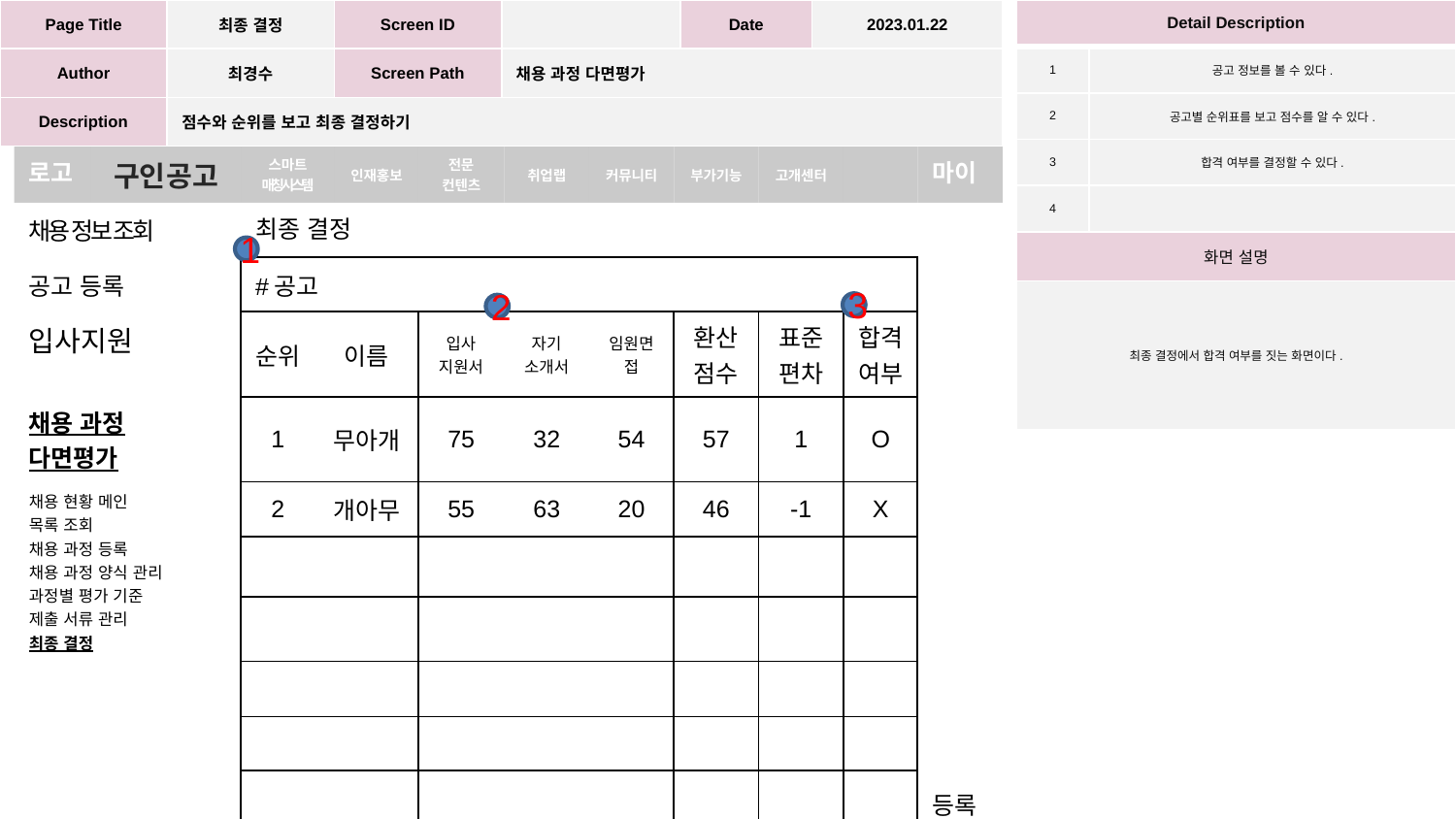

| Page Title | 최종 결정 | Screen ID |  | Date | 2023.01.22 |
| --- | --- | --- | --- | --- | --- |
| Author | 최경수 | Screen Path | 채용 과정 다면평가 |  |  |
| Description | 점수와 순위를 보고 최종 결정하기 |  |  |  |  |
| Detail Description |  |
| --- | --- |
| 1 | 공고 정보를 볼 수 있다. |
| 2 | 공고별 순위표를 보고 점수를 알 수 있다. |
| 3 | 합격 여부를 결정할 수 있다. |
| 4 |  |
| 화면 설명 |  |
| 최종 결정에서 합격 여부를 짓는 화면이다. |  |
| 로고 | 구인공고 | 구인공고 | 스마트 매칭시스템 |  | 인재홍보 | 전문 컨텐츠 | 취업랩 | 커뮤니티 | 부가기능 | 고개센터 |  | 마이 |
| --- | --- | --- | --- | --- | --- | --- | --- | --- | --- | --- | --- | --- |
| 채용 정보 조회 |  |  | 최종 결정 |  |  |  |  |  |  |  |  |  |
| 공고 등록 |  |  | #공고 |  |  |  |  |  |  |  |  |  |
| 입사지원 |  |  | 순위 | 이름 | 이름 | 입사 지원서 | 자기 소개서 | 임원면접 | 환산 점수 | 표준편차 | 합격여부 |  |
| 채용 과정 다면평가 |  |  | 1 | 무아개 |  | 75 | 32 | 54 | 57 | 1 | O |  |
| 채용 현황 메인 목록 조회 채용 과정 등록 채용 과정 양식 관리 과정별 평가 기준 제출 서류 관리 최종 결정 |  |  | 2 | 개아무 |  | 55 | 63 | 20 | 46 | -1 | X |  |
|  |  |  |  |  |  |  |  |  |  |  |  |  |
|  |  |  |  |  |  |  |  |  |  |  |  |  |
|  |  |  |  |  |  |  |  |  |  |  |  |  |
|  |  |  |  |  |  |  |  |  |  |  |  |  |
|  |  |  |  |  |  |  |  |  |  |  |  | 등록 |
1
3
2